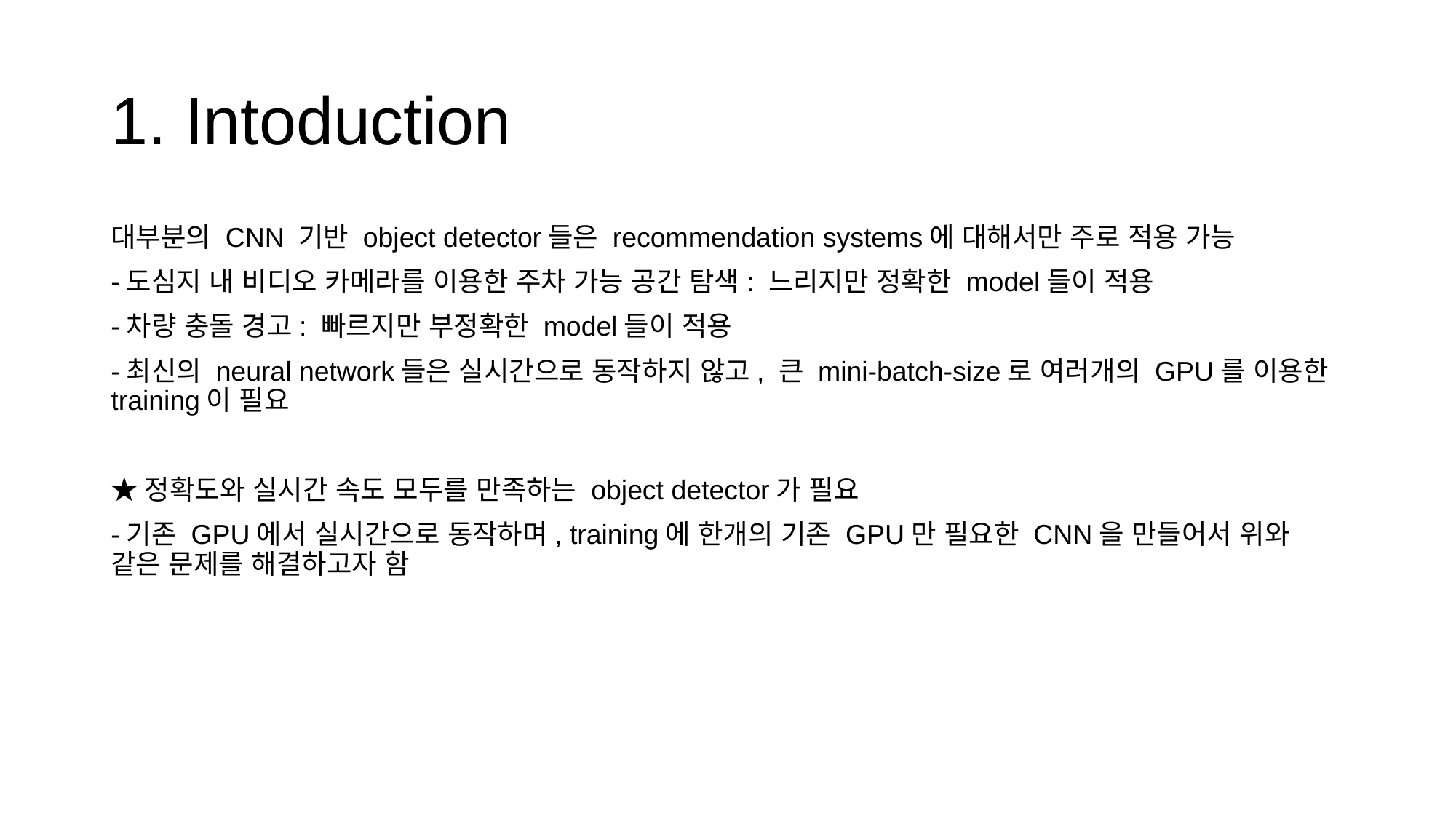

# 1. Intoduction
대부분의 CNN 기반 object detector들은 recommendation systems에 대해서만 주로 적용 가능
-도심지 내 비디오 카메라를 이용한 주차 가능 공간 탐색: 느리지만 정확한 model들이 적용
-차량 충돌 경고: 빠르지만 부정확한 model들이 적용
-최신의 neural network들은 실시간으로 동작하지 않고, 큰 mini-batch-size로 여러개의 GPU를 이용한 training이 필요

★정확도와 실시간 속도 모두를 만족하는 object detector가 필요
-기존 GPU에서 실시간으로 동작하며, training에 한개의 기존 GPU만 필요한 CNN을 만들어서 위와 같은 문제를 해결하고자 함